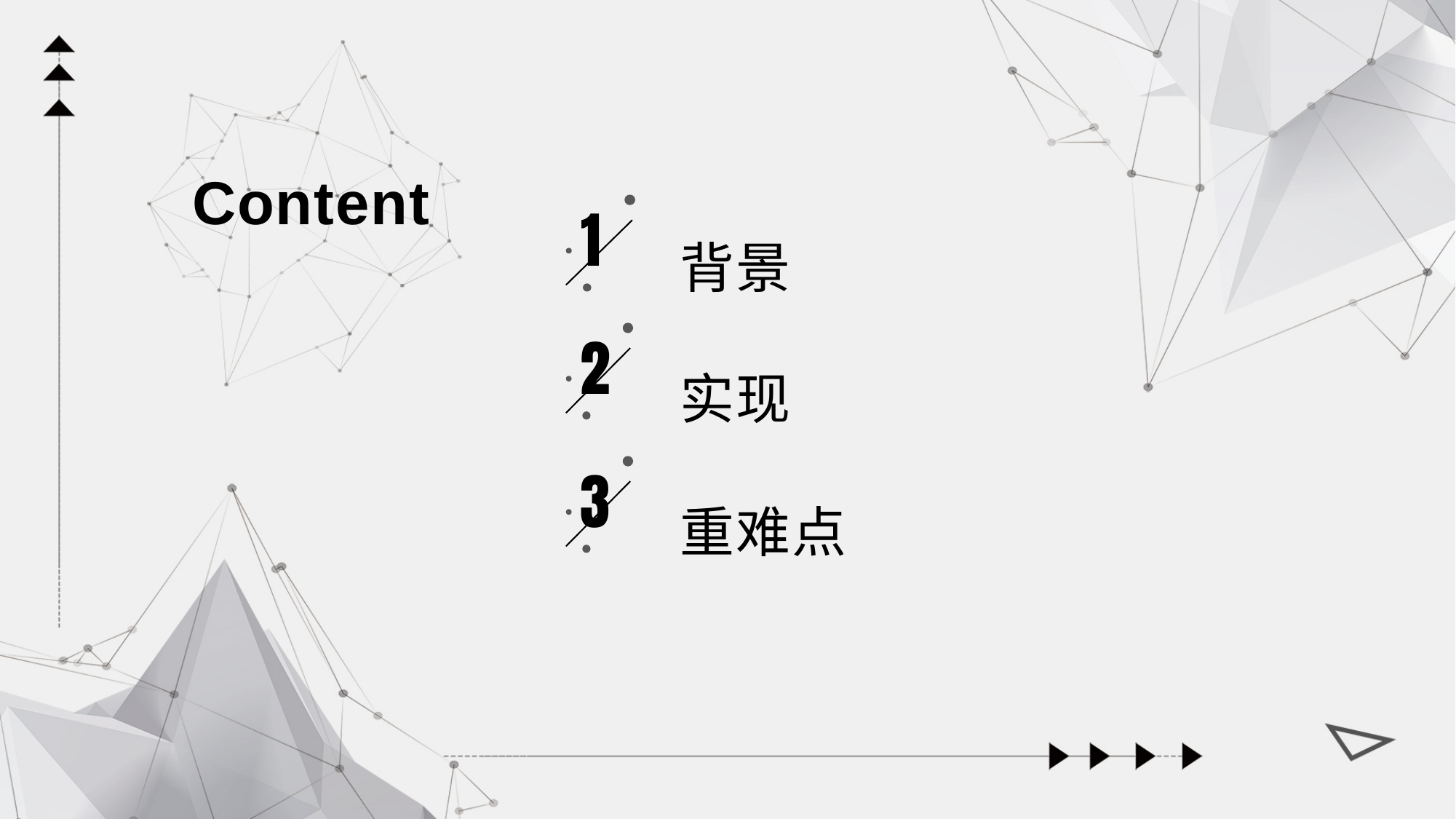

Content

1
背景

2

实现

3

重难点